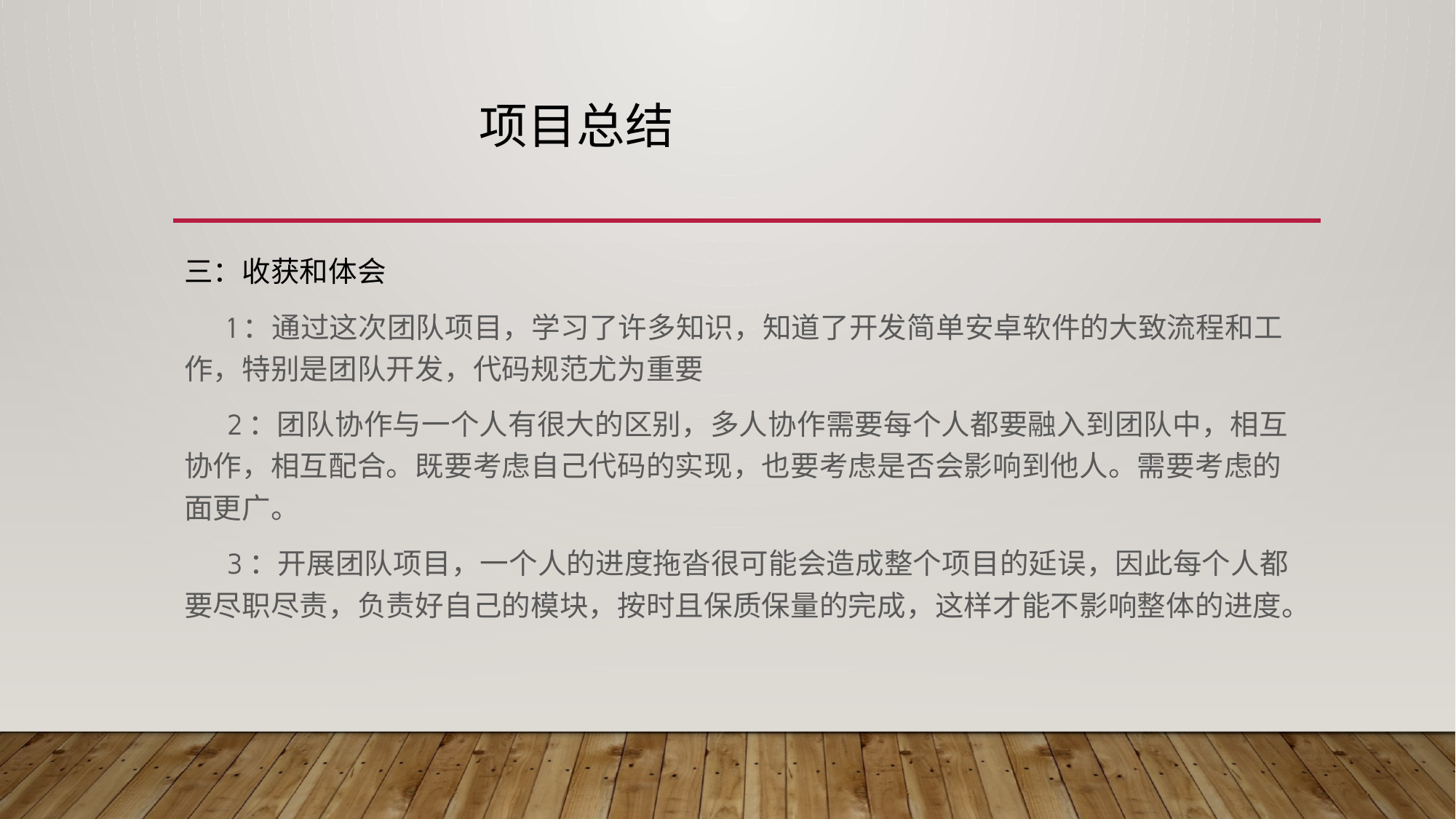

# 项目总结
三：收获和体会
     1：通过这次团队项目，学习了许多知识，知道了开发简单安卓软件的大致流程和工作，特别是团队开发，代码规范尤为重要
     2：团队协作与一个人有很大的区别，多人协作需要每个人都要融入到团队中，相互协作，相互配合。既要考虑自己代码的实现，也要考虑是否会影响到他人。需要考虑的面更广。
     3：开展团队项目，一个人的进度拖沓很可能会造成整个项目的延误，因此每个人都要尽职尽责，负责好自己的模块，按时且保质保量的完成，这样才能不影响整体的进度。